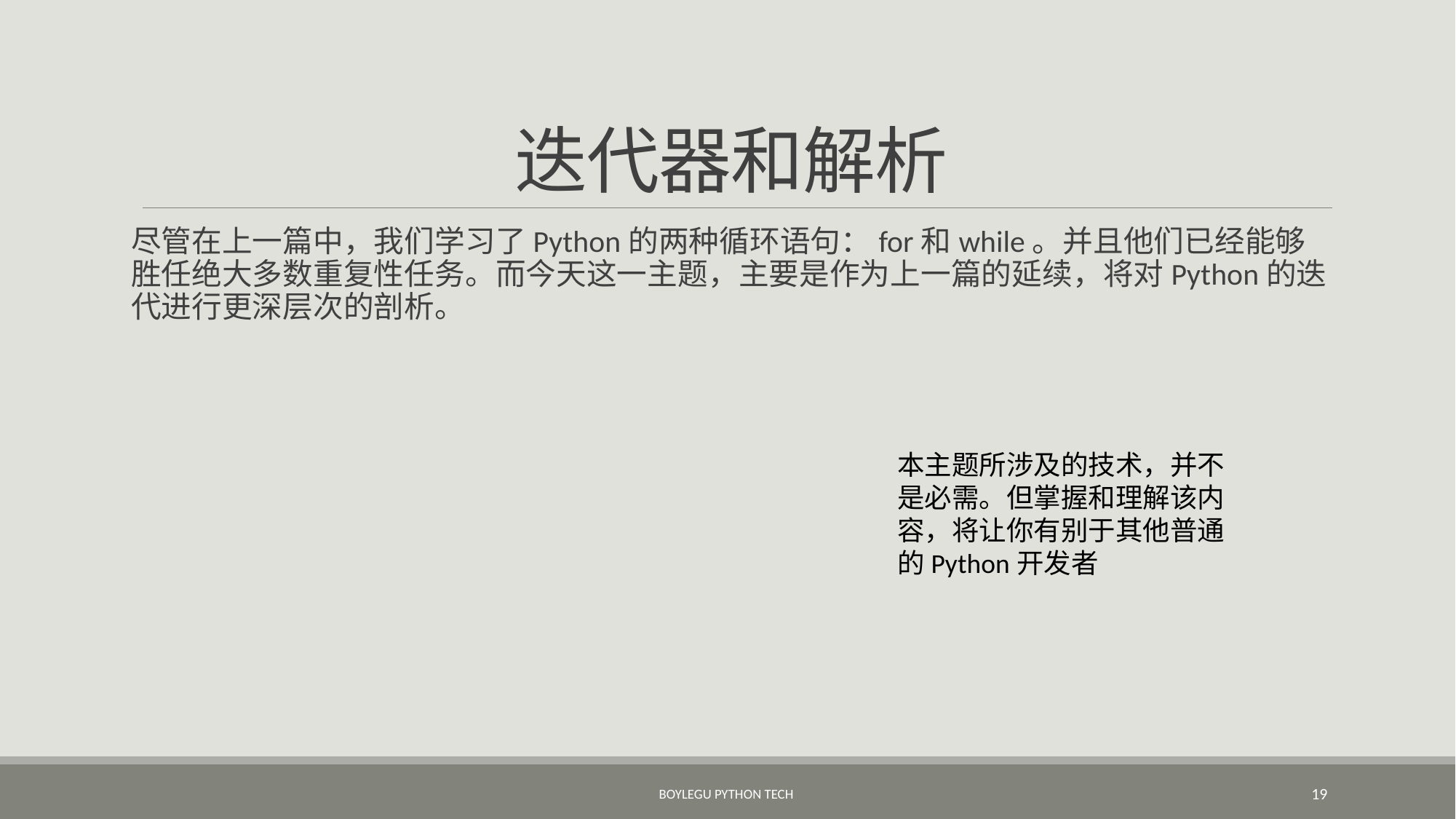

# 迭代器和解析
尽管在上一篇中，我们学习了Python的两种循环语句：for和while。并且他们已经能够胜任绝大多数重复性任务。而今天这一主题，主要是作为上一篇的延续，将对Python的迭代进行更深层次的剖析。
本主题所涉及的技术，并不是必需。但掌握和理解该内容，将让你有别于其他普通的Python开发者
BoyleGu Python Tech
19